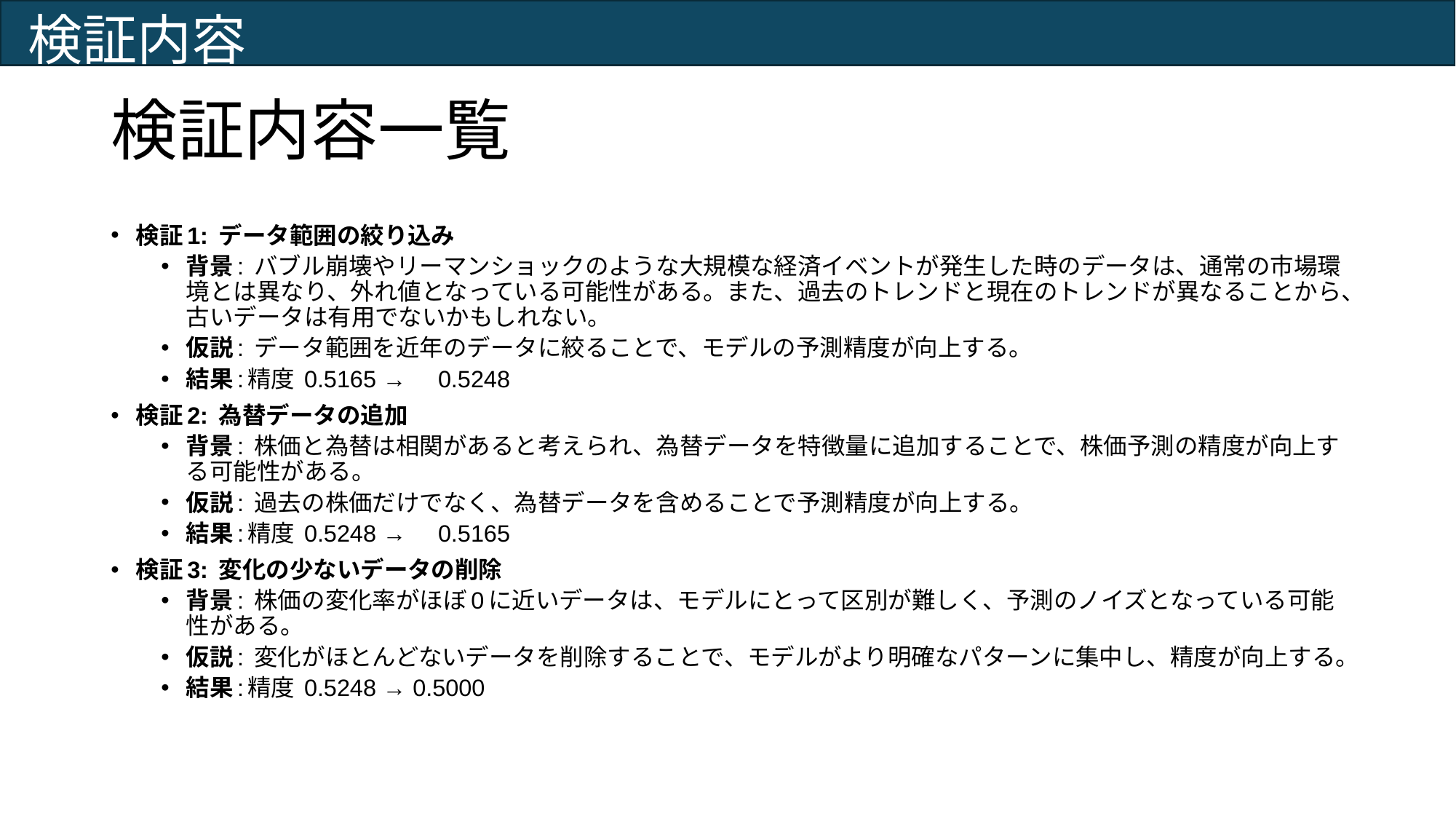

検証内容
# 検証内容一覧
検証1: データ範囲の絞り込み
背景: バブル崩壊やリーマンショックのような大規模な経済イベントが発生した時のデータは、通常の市場環境とは異なり、外れ値となっている可能性がある。また、過去のトレンドと現在のトレンドが異なることから、古いデータは有用でないかもしれない。
仮説: データ範囲を近年のデータに絞ることで、モデルの予測精度が向上する。
結果:精度 0.5165 →　0.5248
検証2: 為替データの追加
背景: 株価と為替は相関があると考えられ、為替データを特徴量に追加することで、株価予測の精度が向上する可能性がある。
仮説: 過去の株価だけでなく、為替データを含めることで予測精度が向上する。
結果:精度 0.5248 →　0.5165
検証3: 変化の少ないデータの削除
背景: 株価の変化率がほぼ0に近いデータは、モデルにとって区別が難しく、予測のノイズとなっている可能性がある。
仮説: 変化がほとんどないデータを削除することで、モデルがより明確なパターンに集中し、精度が向上する。
結果:精度 0.5248 → 0.5000